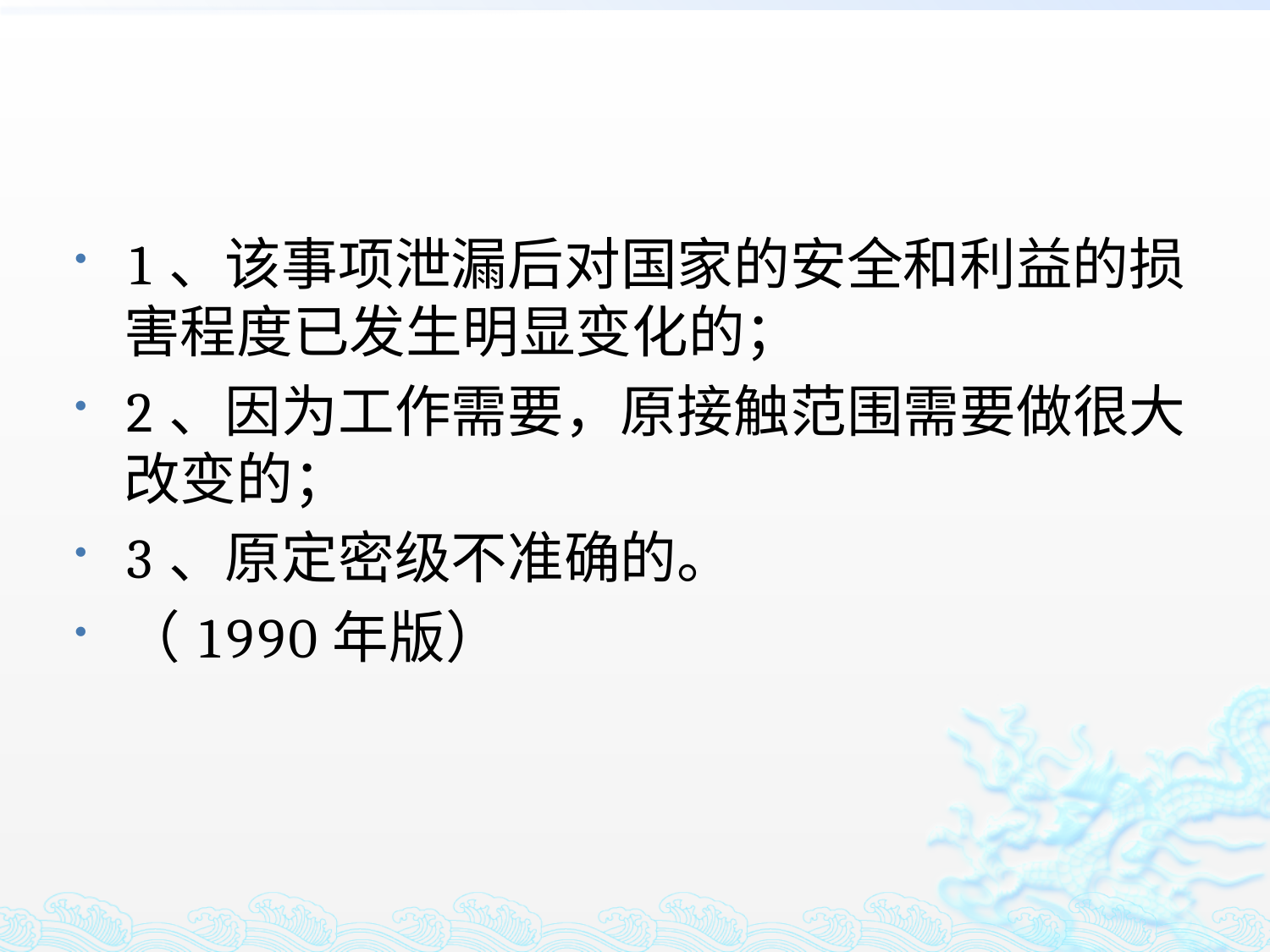

#
1、该事项泄漏后对国家的安全和利益的损害程度已发生明显变化的；
2、因为工作需要，原接触范围需要做很大改变的；
3、原定密级不准确的。
（1990年版）